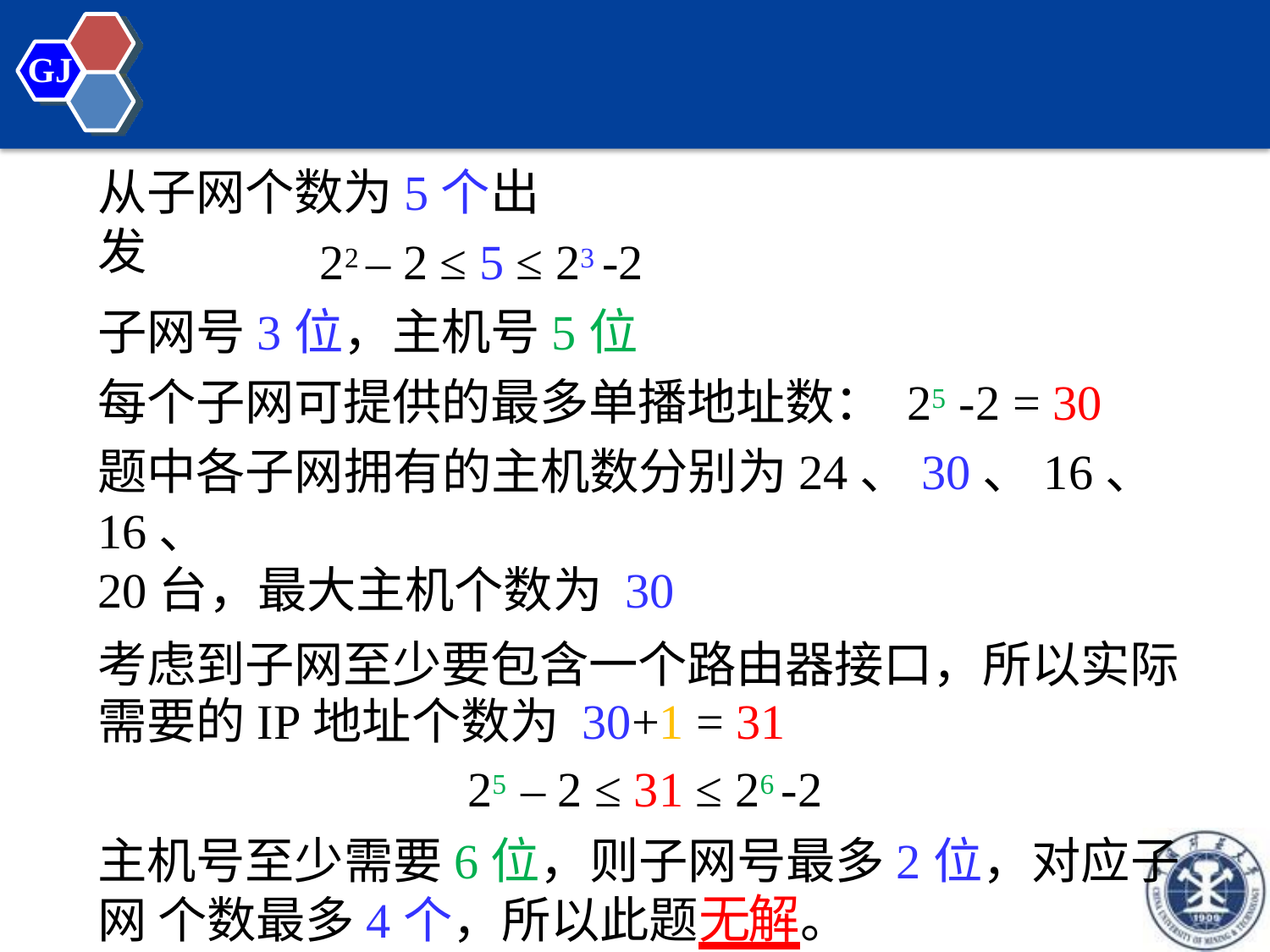

GJ
# 从子网个数为5个出发
22 – 2 ≤ 5 ≤ 23 -2
子网号3位，主机号5位
每个子网可提供的最多单播地址数： 25 -2 = 30
题中各子网拥有的主机数分别为24、30、16、16、
20台，最大主机个数为 30
考虑到子网至少要包含一个路由器接口，所以实际 需要的IP地址个数为 30+1 = 31
25  – 2 ≤ 31 ≤ 26 -2
主机号至少需要6位，则子网号最多2位，对应子网 个数最多4个，所以此题无解。